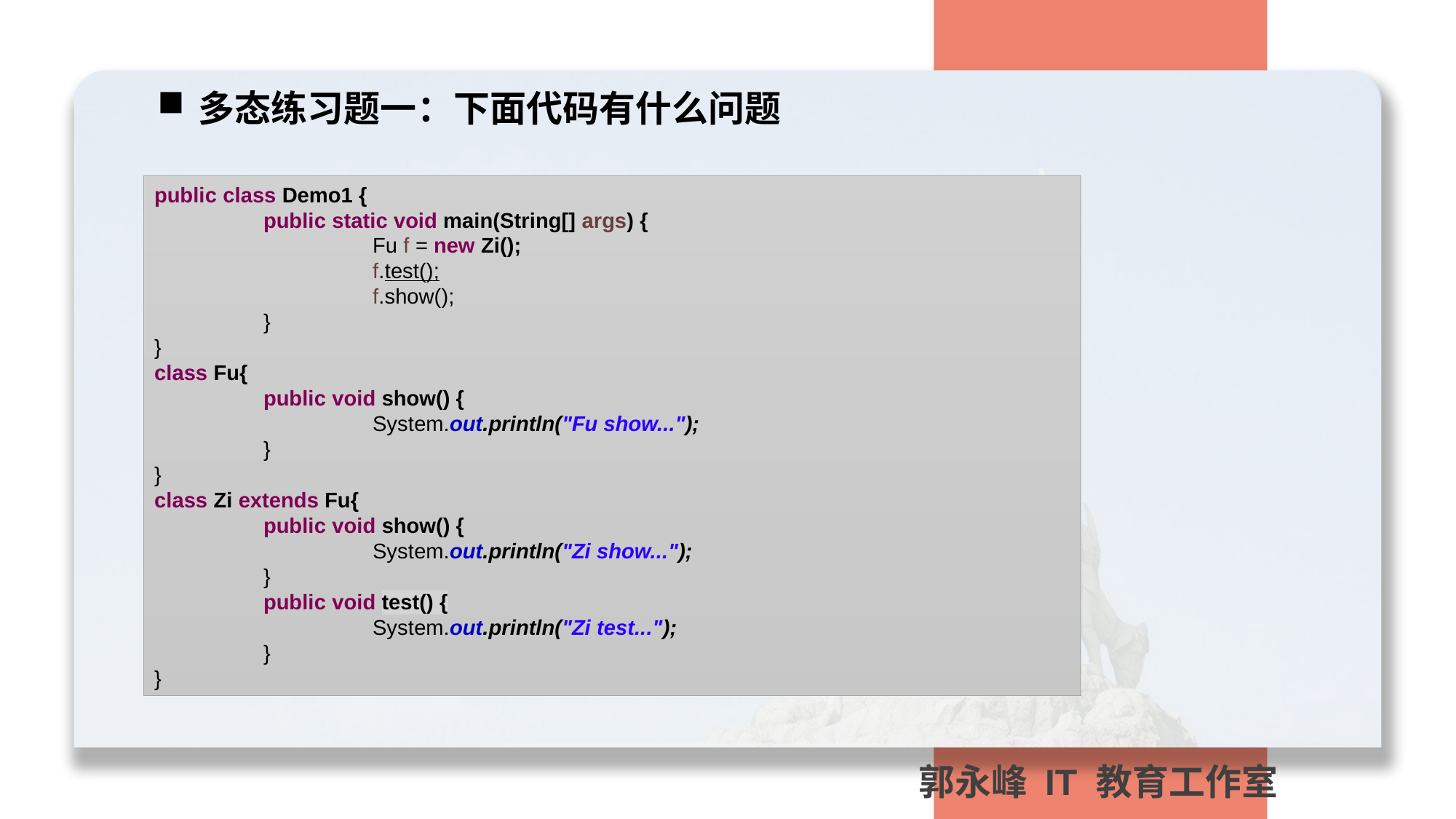

多态练习题一：下面代码有什么问题
public class Demo1 {
	public static void main(String[] args) {
		Fu f = new Zi();
		f.test();
		f.show();
	}
}
class Fu{
	public void show() {
		System.out.println("Fu show...");
	}
}
class Zi extends Fu{
	public void show() {
		System.out.println("Zi show...");
	}
	public void test() {
		System.out.println("Zi test...");
	}
}